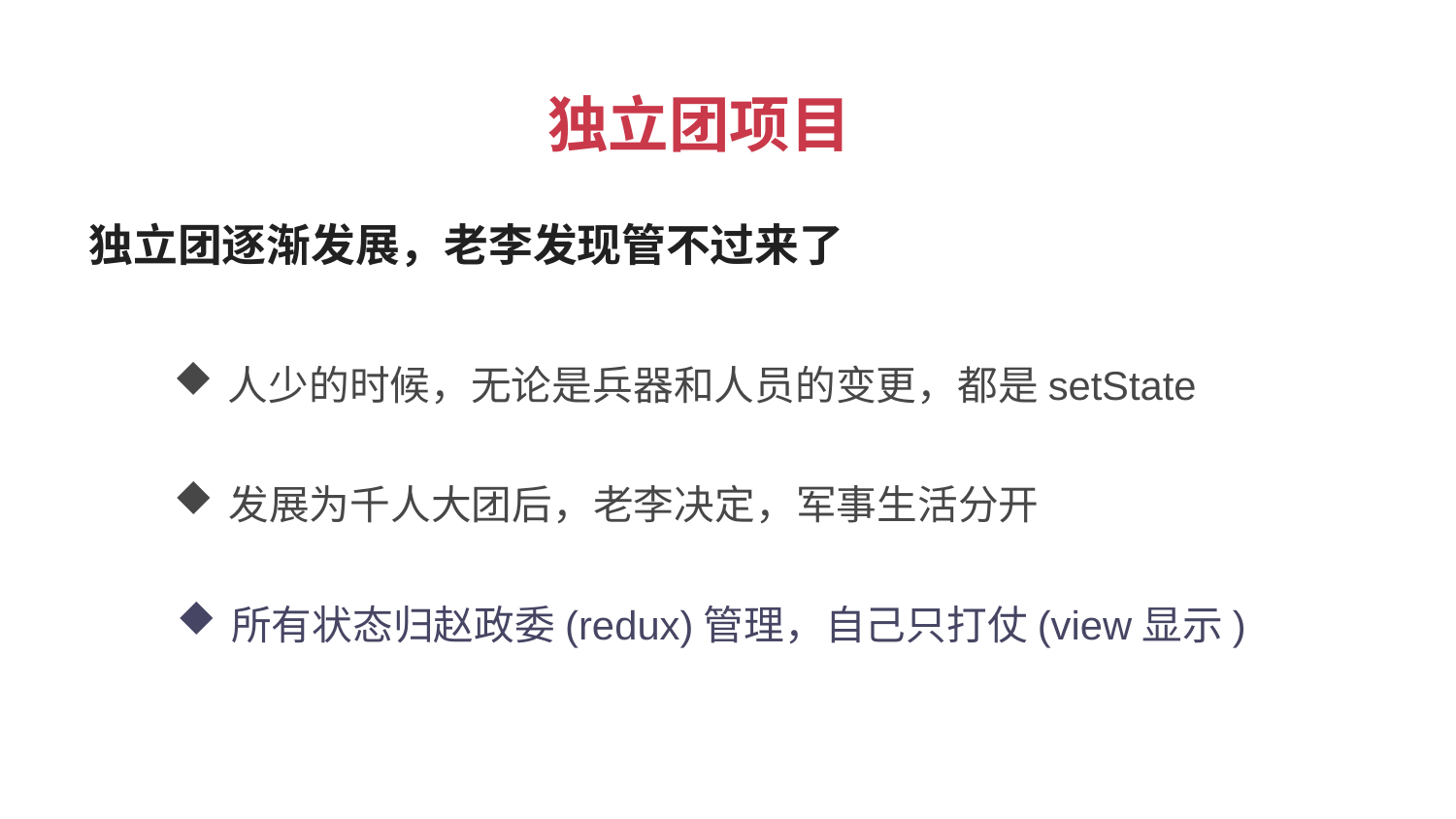

独立团项目
独立团逐渐发展，老李发现管不过来了
人少的时候，无论是兵器和人员的变更，都是setState
发展为千人大团后，老李决定，军事生活分开
所有状态归赵政委(redux)管理，自己只打仗(view显示)